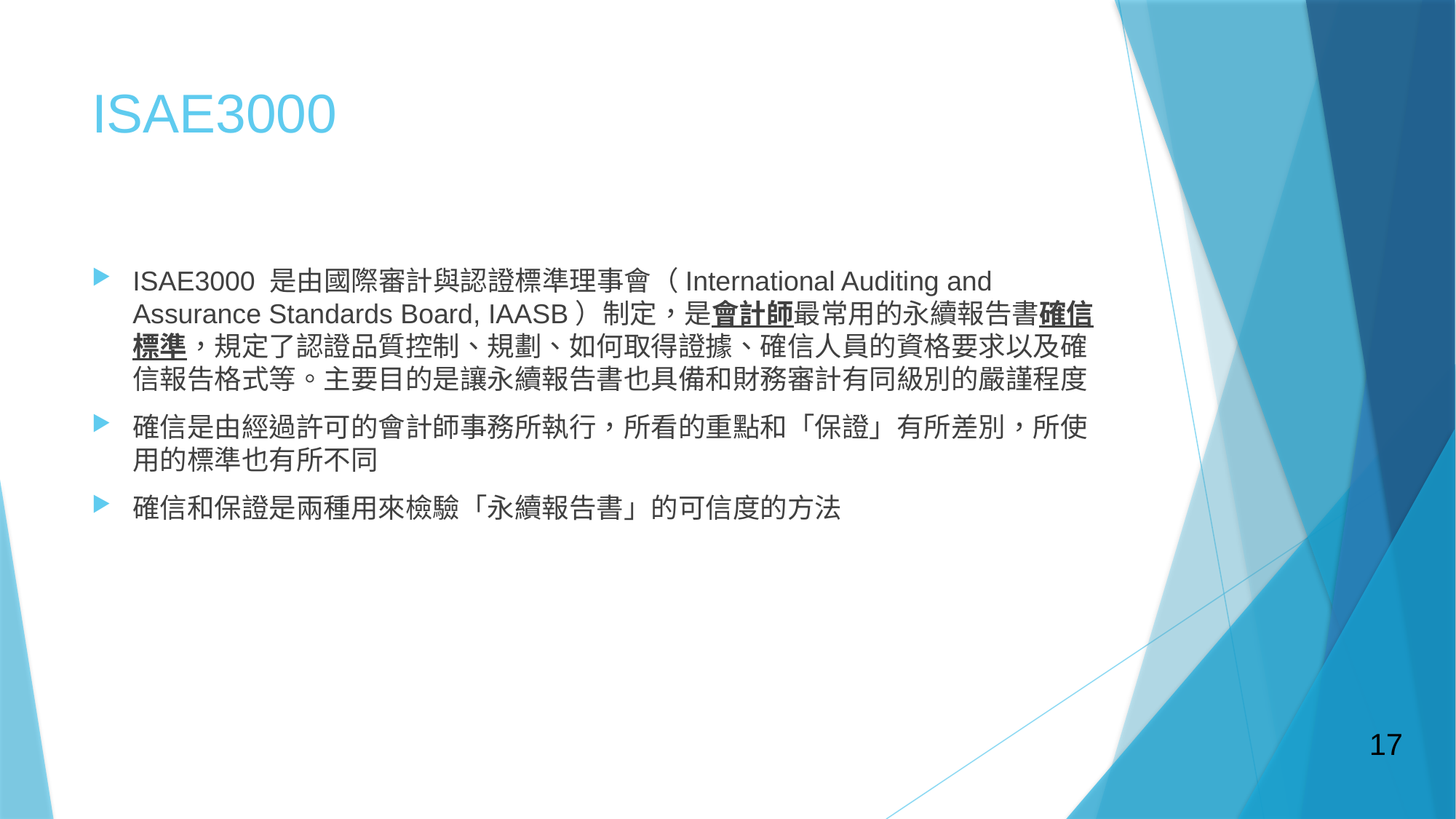

# ISAE3000
ISAE3000 是由國際審計與認證標準理事會（International Auditing and Assurance Standards Board, IAASB）制定，是會計師最常用的永續報告書確信標準，規定了認證品質控制、規劃、如何取得證據、確信人員的資格要求以及確信報告格式等。主要目的是讓永續報告書也具備和財務審計有同級別的嚴謹程度
確信是由經過許可的會計師事務所執行，所看的重點和「保證」有所差別，所使用的標準也有所不同
確信和保證是兩種用來檢驗「永續報告書」的可信度的方法
17